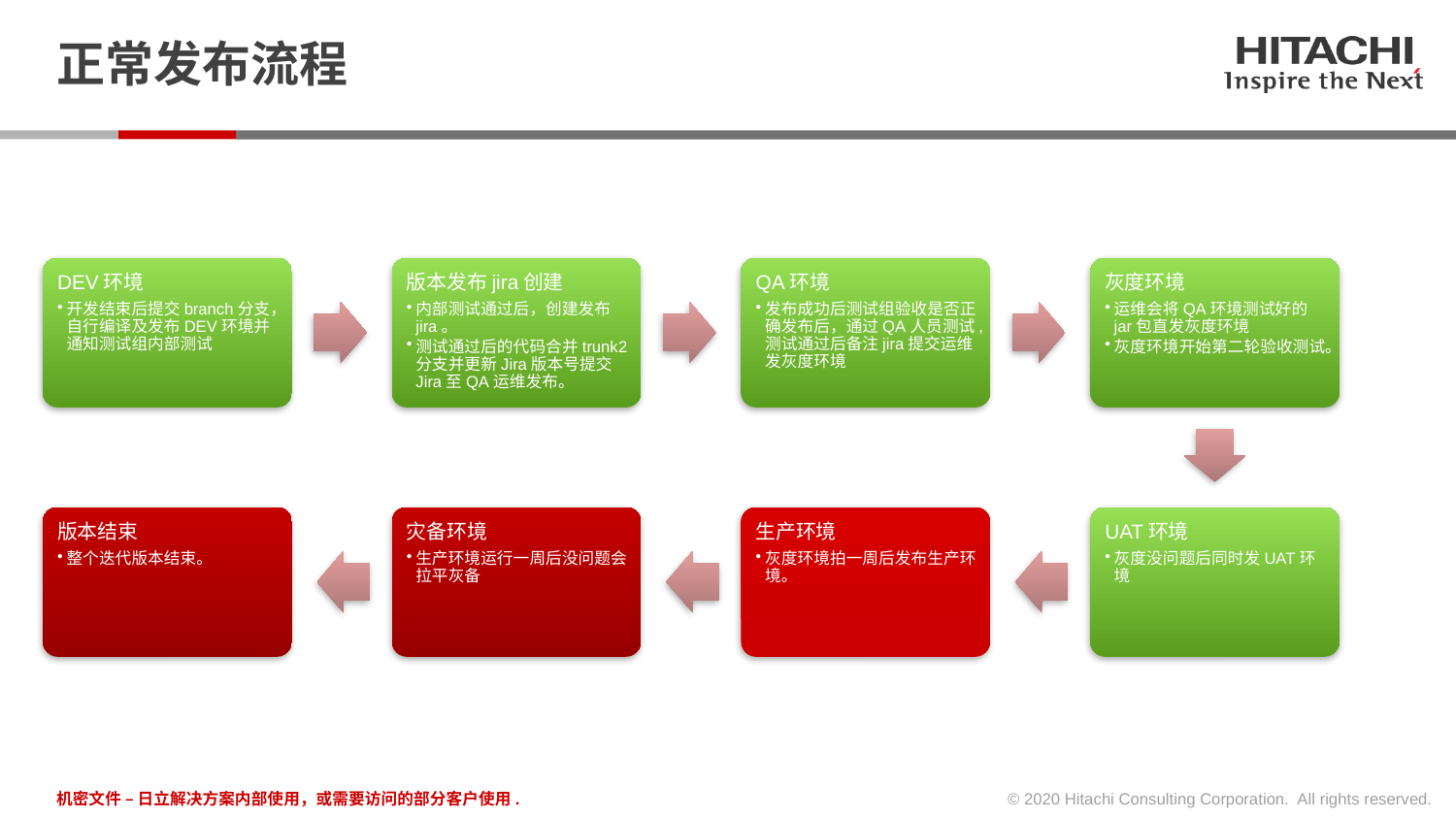

# 正常发布流程
DEV环境
开发结束后提交branch分支，自行编译及发布DEV环境并通知测试组内部测试

版本发布jira创建
内部测试通过后，创建发布jira。
测试通过后的代码合并trunk2分支并更新Jira版本号提交Jira至QA运维发布。

QA环境
发布成功后测试组验收是否正确发布后，通过QA人员测试,测试通过后备注jira提交运维发灰度环境

灰度环境
运维会将QA环境测试好的jar包直发灰度环境
灰度环境开始第二轮验收测试。

UAT环境
灰度没问题后同时发UAT环境

生产环境
灰度环境拍一周后发布生产环境。

灾备环境
生产环境运行一周后没问题会拉平灰备

版本结束
整个迭代版本结束。